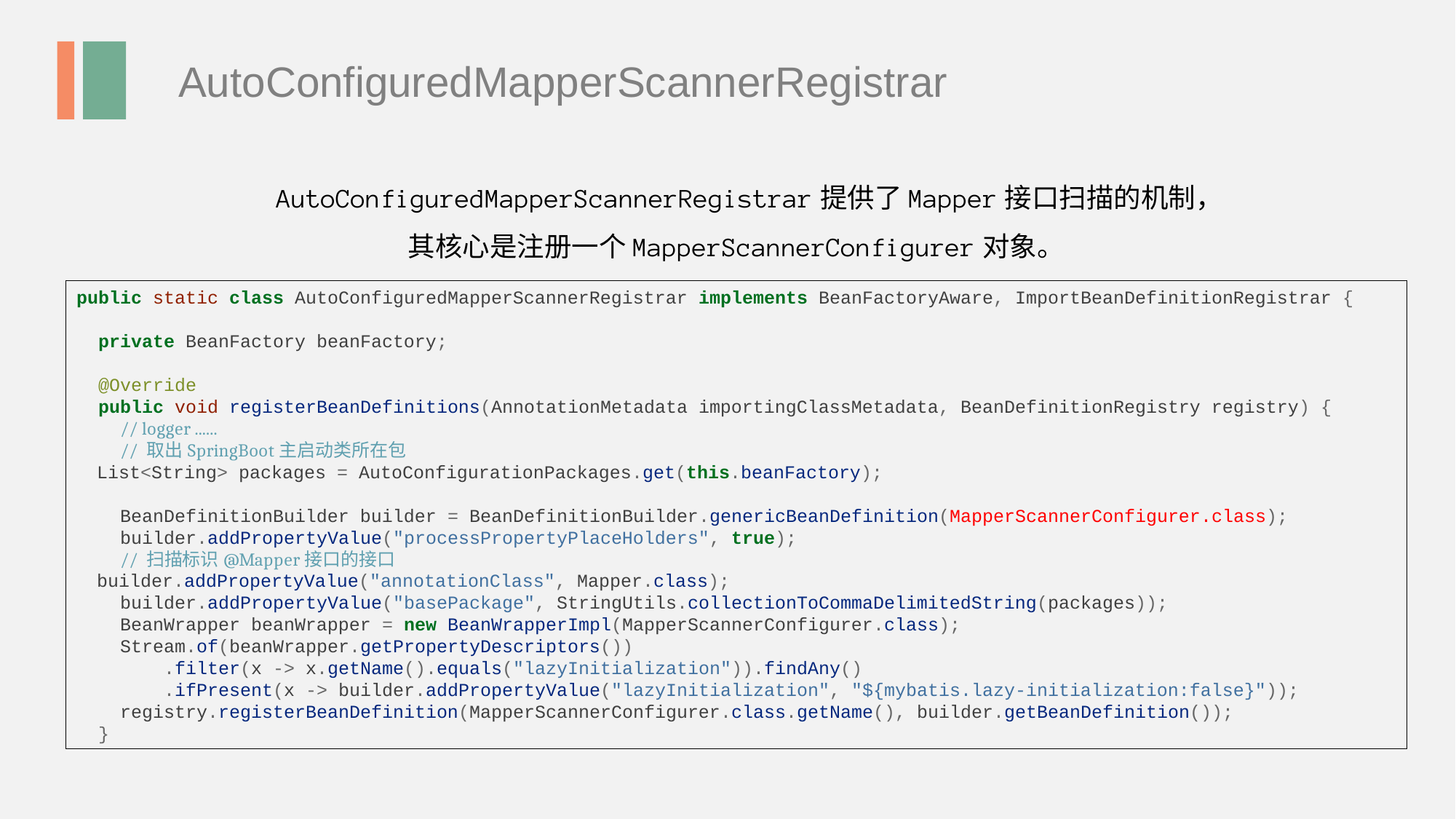

AutoConfiguredMapperScannerRegistrar
AutoConfiguredMapperScannerRegistrar提供了Mapper接口扫描的机制，其核心是注册一个MapperScannerConfigurer对象。
public static class AutoConfiguredMapperScannerRegistrar implements BeanFactoryAware, ImportBeanDefinitionRegistrar {
  private BeanFactory beanFactory;
  @Override
  public void registerBeanDefinitions(AnnotationMetadata importingClassMetadata, BeanDefinitionRegistry registry) {
    // logger ......
    // 取出SpringBoot主启动类所在包
    List<String> packages = AutoConfigurationPackages.get(this.beanFactory);
    BeanDefinitionBuilder builder = BeanDefinitionBuilder.genericBeanDefinition(MapperScannerConfigurer.class);
    builder.addPropertyValue("processPropertyPlaceHolders", true);
    // 扫描标识@Mapper接口的接口
    builder.addPropertyValue("annotationClass", Mapper.class);
    builder.addPropertyValue("basePackage", StringUtils.collectionToCommaDelimitedString(packages));
    BeanWrapper beanWrapper = new BeanWrapperImpl(MapperScannerConfigurer.class);
    Stream.of(beanWrapper.getPropertyDescriptors())
        .filter(x -> x.getName().equals("lazyInitialization")).findAny()
        .ifPresent(x -> builder.addPropertyValue("lazyInitialization", "${mybatis.lazy-initialization:false}"));
    registry.registerBeanDefinition(MapperScannerConfigurer.class.getName(), builder.getBeanDefinition());
  }